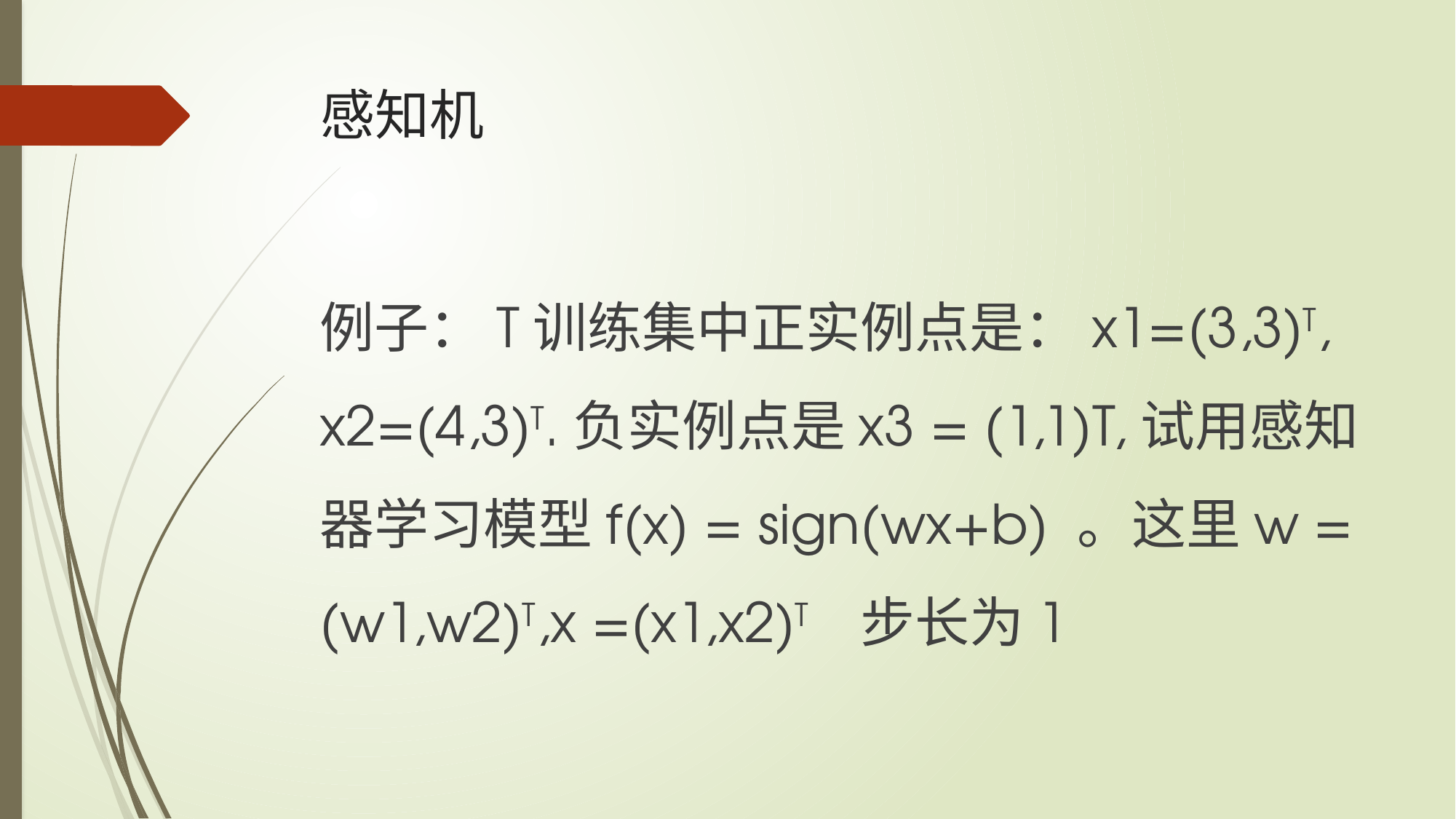

# 感知机
例子：T训练集中正实例点是：x1=(3,3)T, x2=(4,3)T.负实例点是x3 = (1,1)T,试用感知器学习模型f(x) = sign(wx+b) 。这里w = (w1,w2)T,x =(x1,x2)T   步长为1